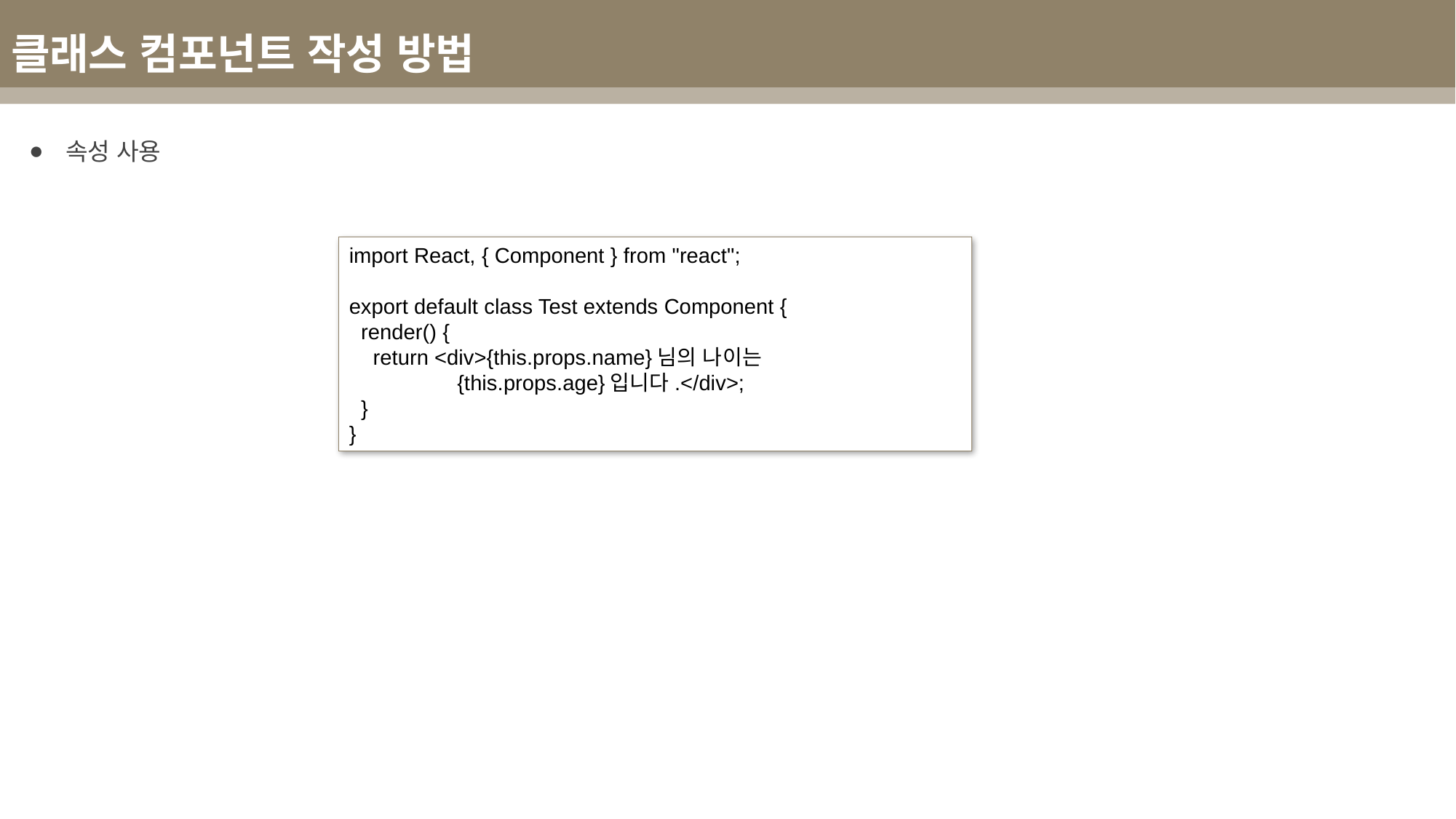

클래스 컴포넌트 작성 방법
속성 사용
import React, { Component } from "react";

export default class Test extends Component {
  render() {
    return <div>{this.props.name}님의 나이는
                  {this.props.age}입니다.</div>;
  }
}